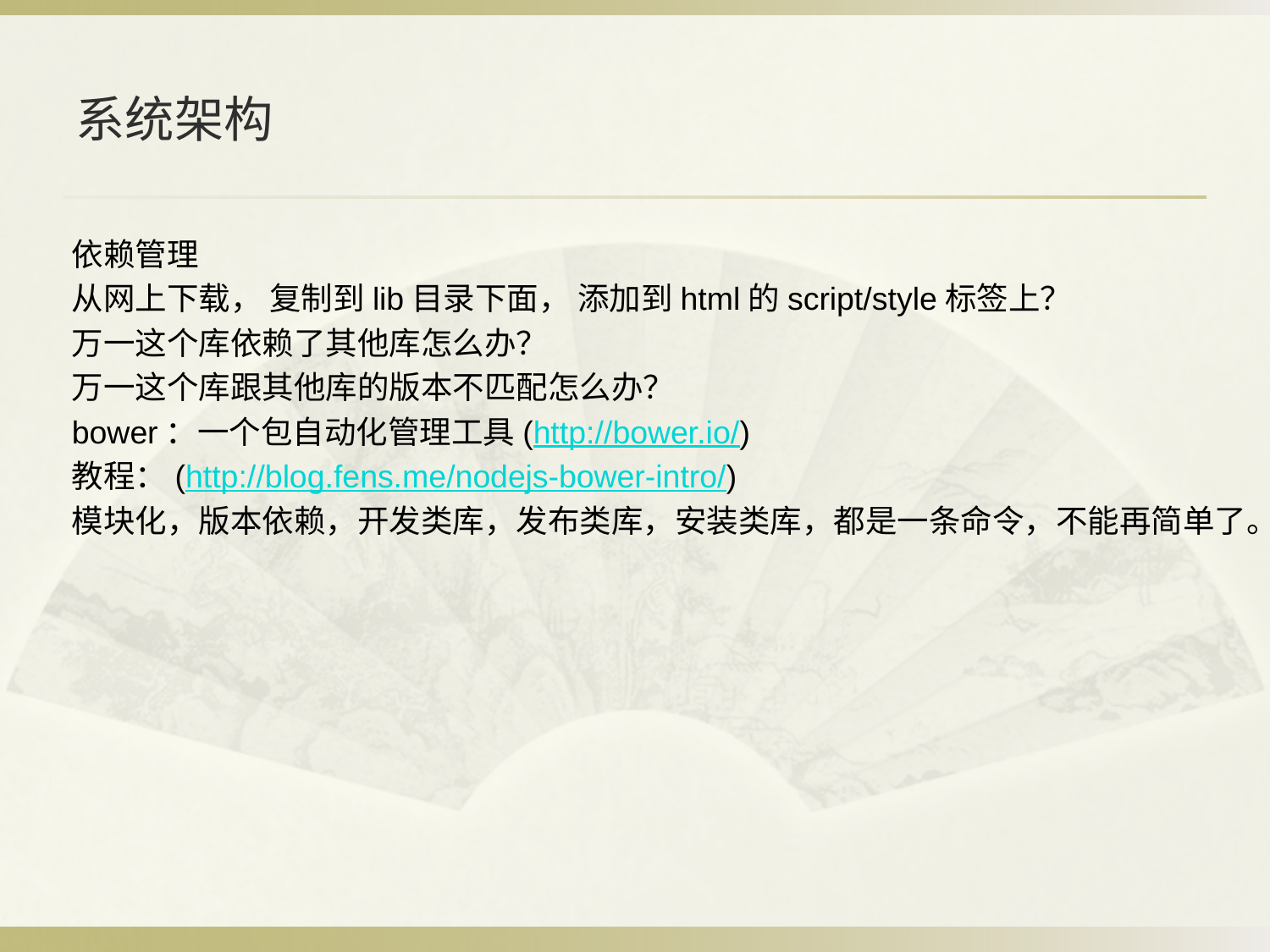

# 系统架构
依赖管理
从网上下载， 复制到lib目录下面， 添加到html的script/style标签上？
万一这个库依赖了其他库怎么办？
万一这个库跟其他库的版本不匹配怎么办？
bower：一个包自动化管理工具(http://bower.io/)
教程：(http://blog.fens.me/nodejs-bower-intro/)
模块化，版本依赖，开发类库，发布类库，安装类库，都是一条命令，不能再简单了。